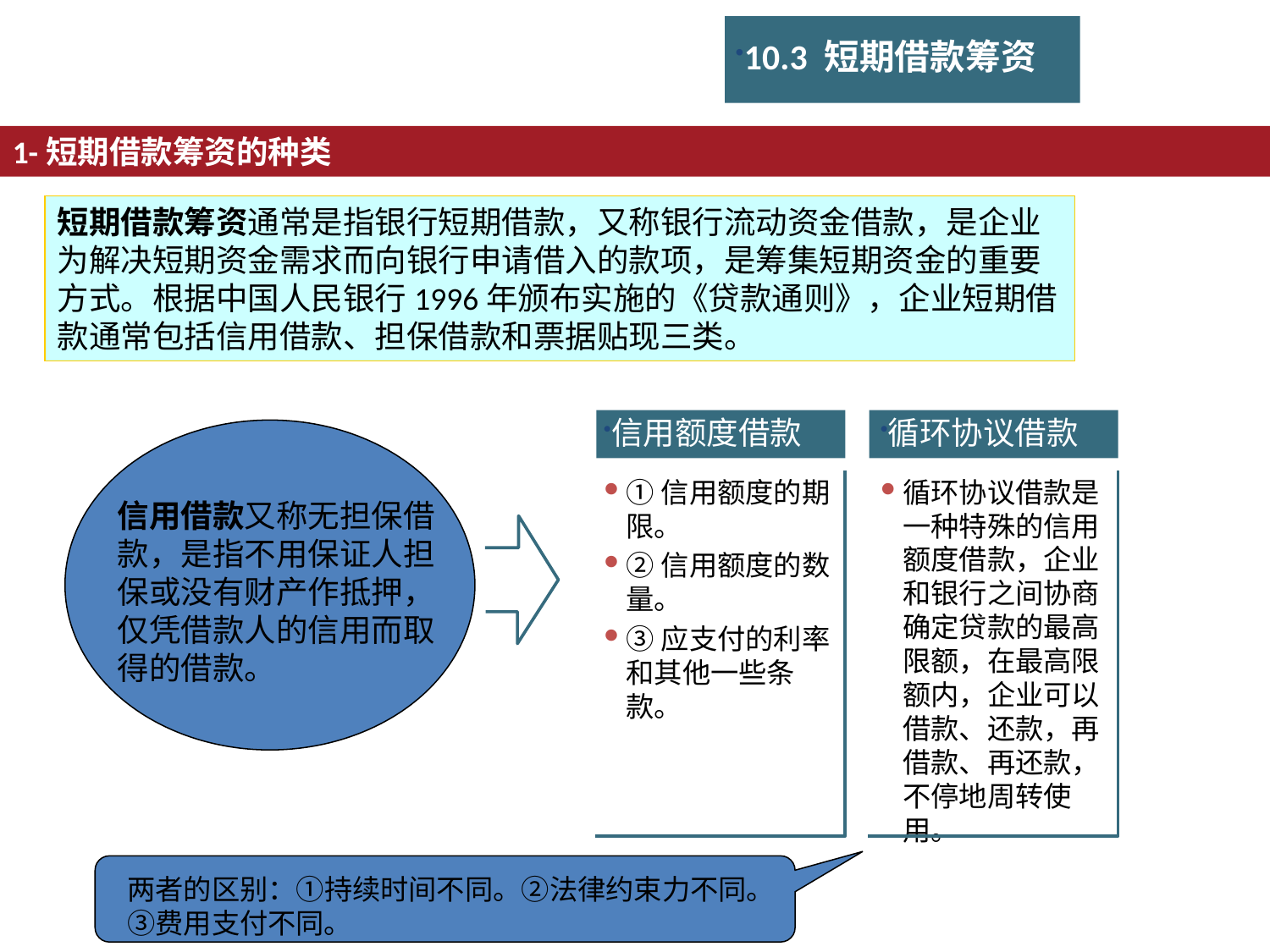

10.3 短期借款筹资
1-短期借款筹资的种类
短期借款筹资通常是指银行短期借款，又称银行流动资金借款，是企业为解决短期资金需求而向银行申请借入的款项，是筹集短期资金的重要方式。根据中国人民银行1996年颁布实施的《贷款通则》，企业短期借款通常包括信用借款、担保借款和票据贴现三类。

信用额度借款
循环协议借款

①信用额度的期限。
②信用额度的数量。
③应支付的利率和其他一些条款。
循环协议借款是一种特殊的信用额度借款，企业和银行之间协商确定贷款的最高限额，在最高限额内，企业可以借款、还款，再借款、再还款，不停地周转使用。

信用借款又称无担保借款，是指不用保证人担保或没有财产作抵押，仅凭借款人的信用而取得的借款。

两者的区别：①持续时间不同。②法律约束力不同。③费用支付不同。